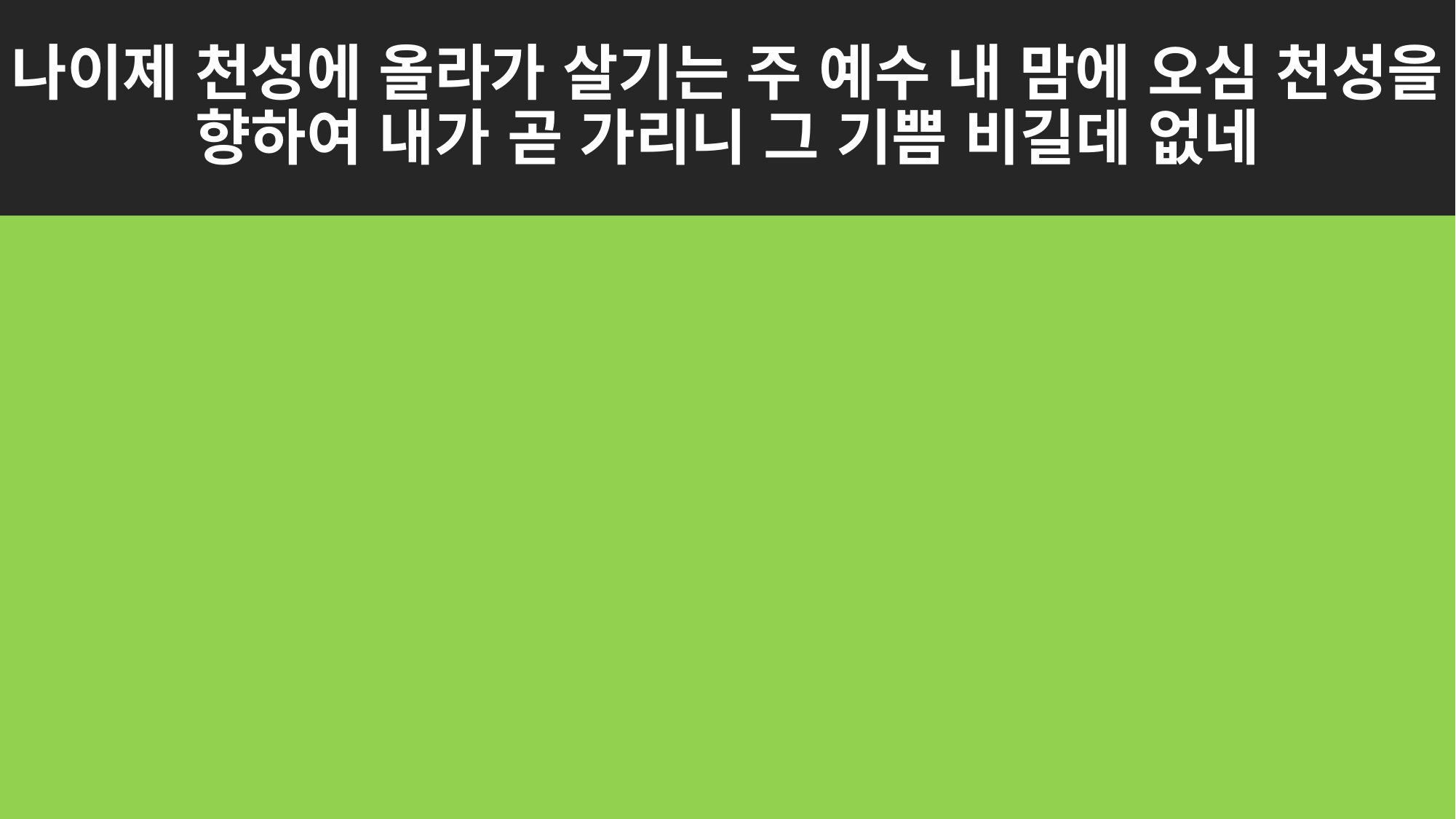

# 나이제 천성에 올라가 살기는 주 예수 내 맘에 오심 천성을 향하여 내가 곧 가리니 그 기쁨 비길데 없네